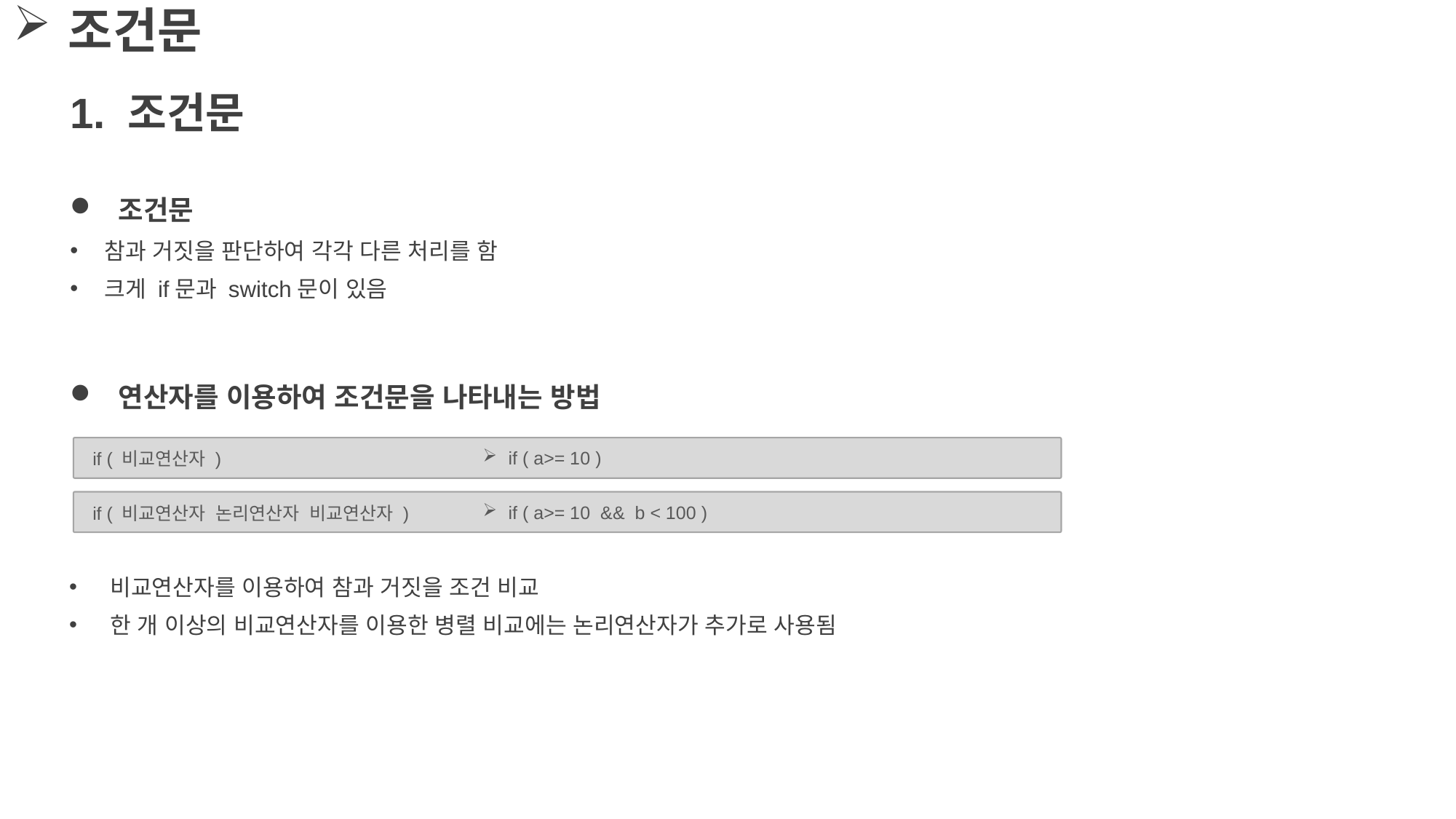

조건문
1. 조건문
 조건문
참과 거짓을 판단하여 각각 다른 처리를 함
크게 if문과 switch문이 있음

 연산자를 이용하여 조건문을 나타내는 방법

if ( 비교연산자 )
 if ( a>= 10 )

if ( 비교연산자  논리연산자  비교연산자 )
 if ( a>= 10  &&  b < 100 )

비교연산자를 이용하여 참과 거짓을 조건 비교
한 개 이상의 비교연산자를 이용한 병렬 비교에는 논리연산자가 추가로 사용됨